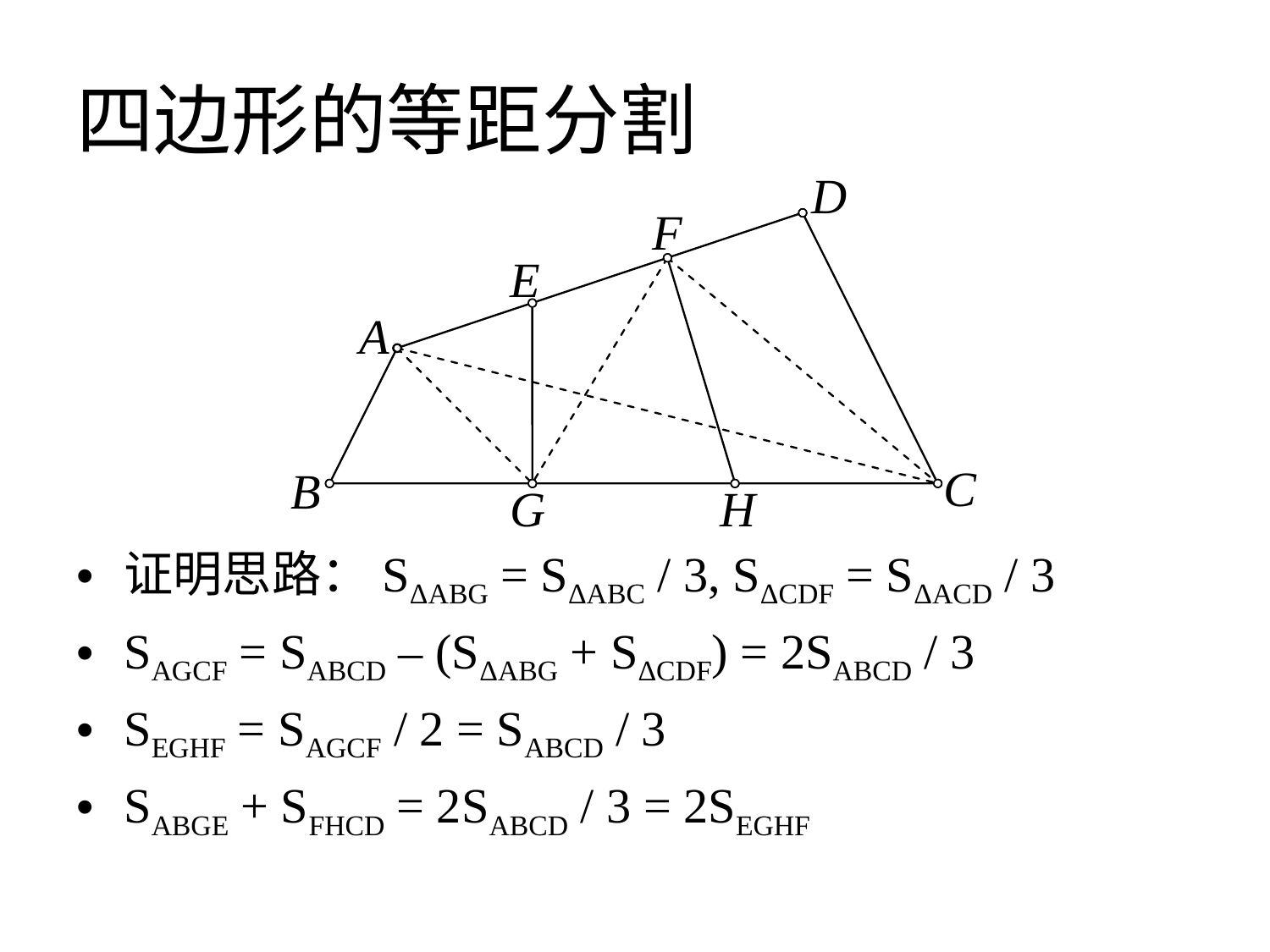

# 四边形的等距分割
D
F

E
A
C
B
G
H
证明思路：SΔABG = SΔABC / 3, SΔCDF = SΔACD / 3
SAGCF = SABCD – (SΔABG + SΔCDF) = 2SABCD / 3
SEGHF = SAGCF / 2 = SABCD / 3
SABGE + SFHCD = 2SABCD / 3 = 2SEGHF